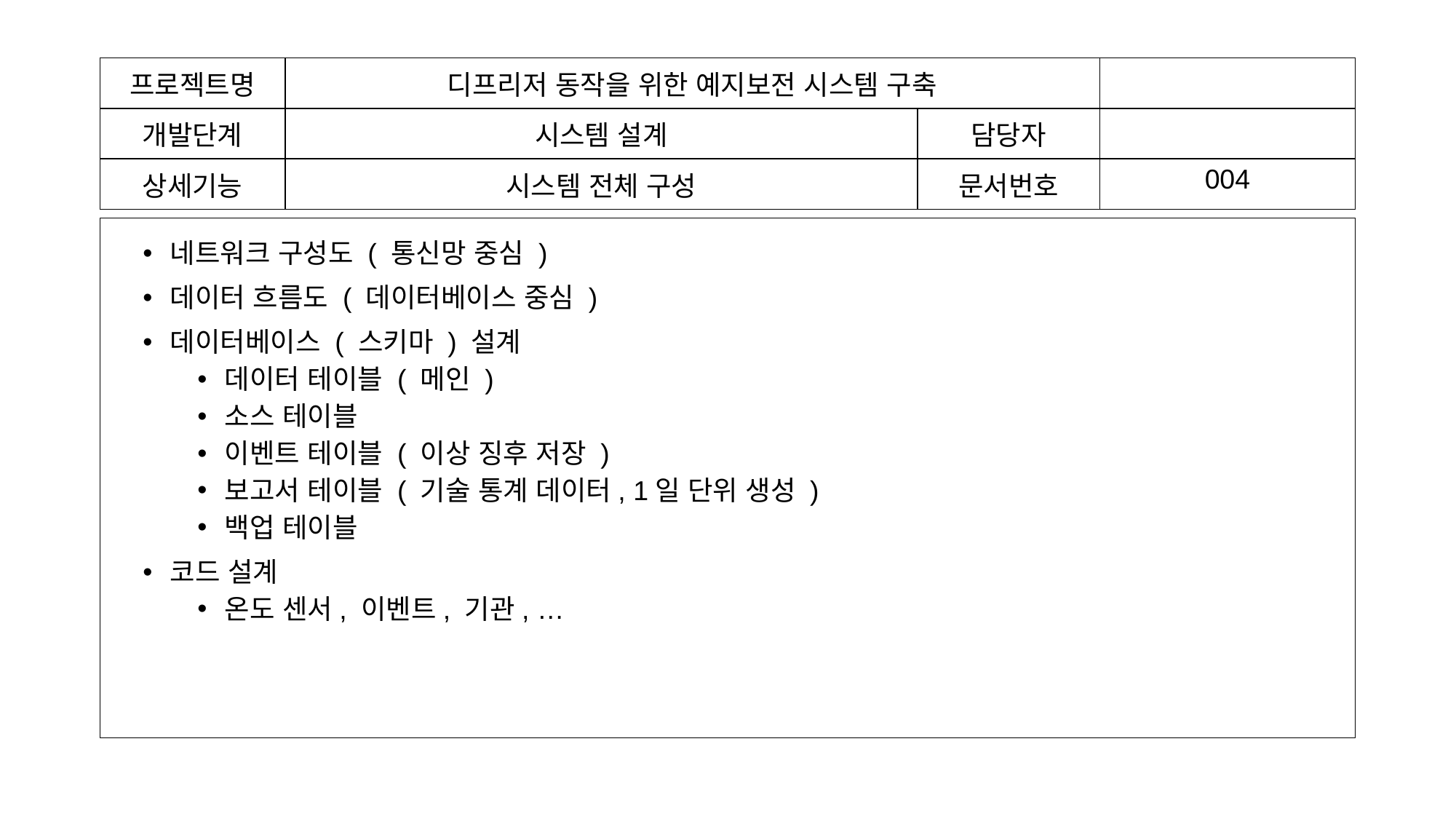

| 프로젝트명 | 디프리저 동작을 위한 예지보전 시스템 구축 |  |  |
| --- | --- | --- | --- |
| 개발단계 | 시스템 설계 | 담당자 |  |
| 상세기능 | 시스템 전체 구성 | 문서번호 | 004 |
네트워크 구성도 ( 통신망 중심 )
데이터 흐름도 ( 데이터베이스 중심 )
데이터베이스 ( 스키마 ) 설계
데이터 테이블 ( 메인 )
소스 테이블
이벤트 테이블 ( 이상 징후 저장 )
보고서 테이블 ( 기술 통계 데이터, 1일 단위 생성 )
백업 테이블
코드 설계
온도 센서, 이벤트, 기관, …